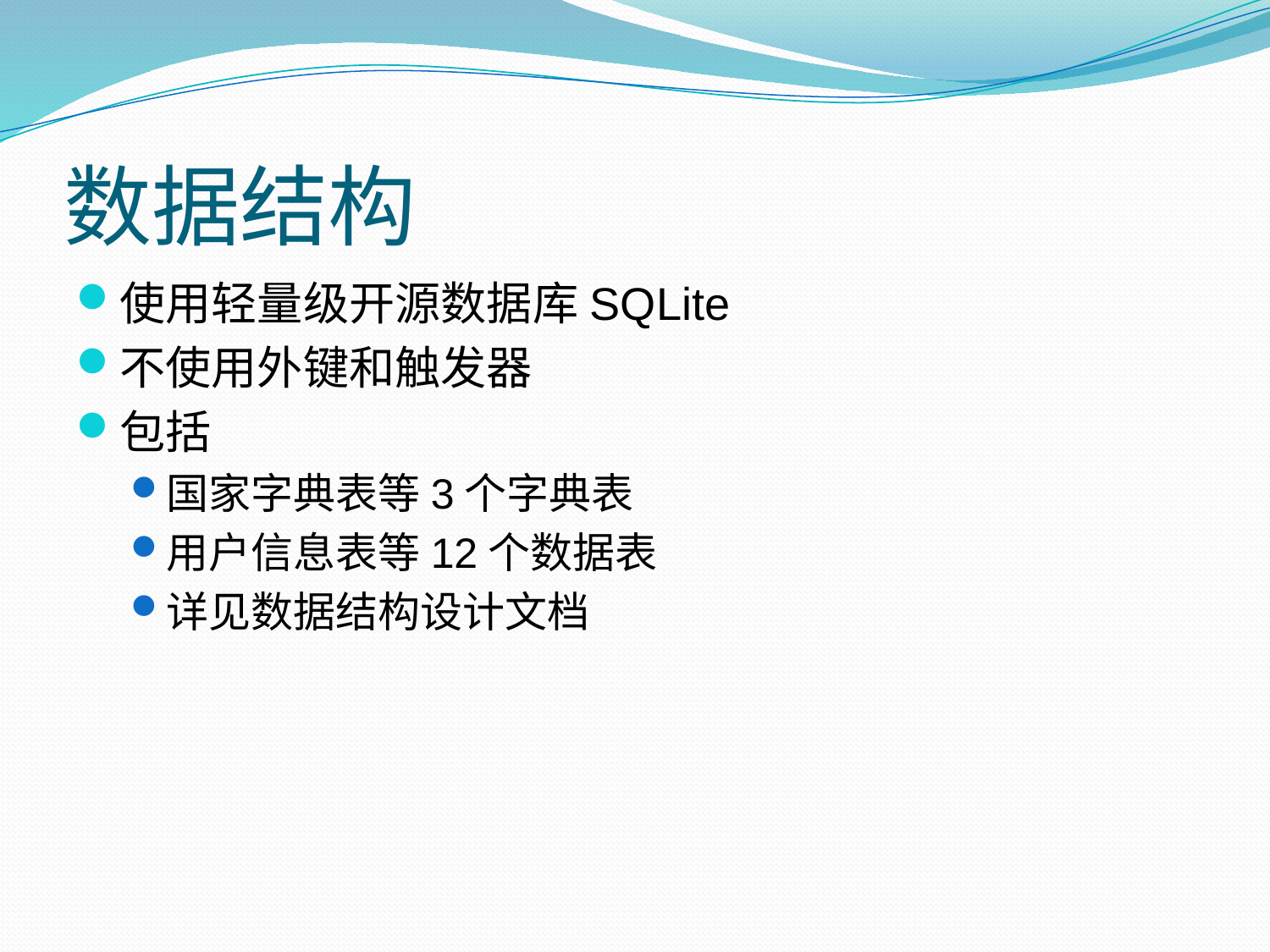

# 数据结构
使用轻量级开源数据库SQLite
不使用外键和触发器
包括
国家字典表等3个字典表
用户信息表等12个数据表
详见数据结构设计文档